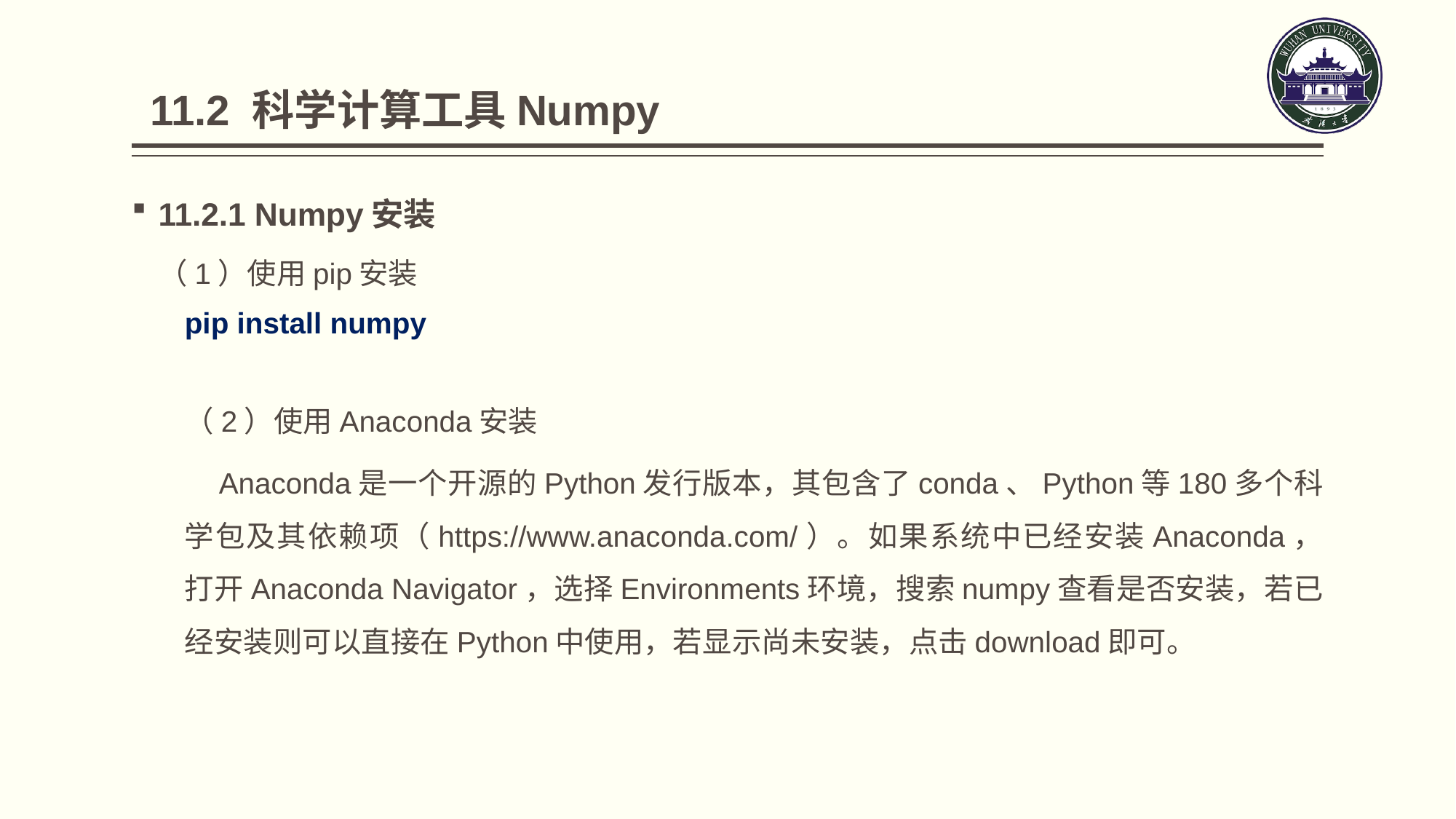

11.2 科学计算工具Numpy
11.2.1 Numpy安装
   （1）使用pip安装
pip install numpy

（2）使用Anaconda安装
    Anaconda是一个开源的Python发行版本，其包含了conda、Python等180多个科学包及其依赖项（https://www.anaconda.com/）。如果系统中已经安装Anaconda，打开Anaconda Navigator，选择Environments环境，搜索numpy查看是否安装，若已经安装则可以直接在Python中使用，若显示尚未安装，点击download即可。